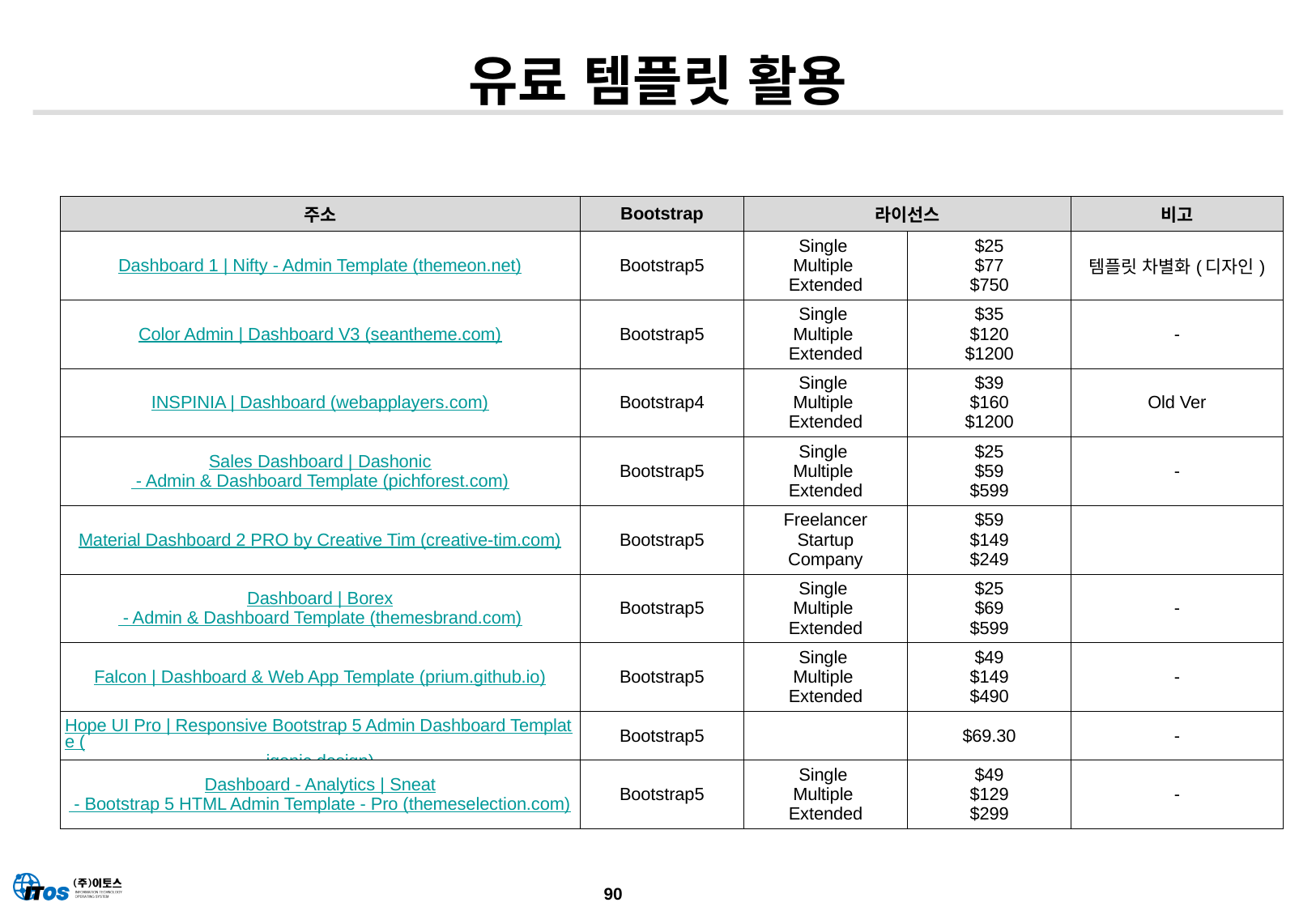

# 유료 템플릿 활용
| 주소 | Bootstrap | 라이선스 |  | 비고 |
| --- | --- | --- | --- | --- |
| Dashboard 1 | Nifty - Admin Template (themeon.net) | Bootstrap5 | Single Multiple Extended | $25 $77 $750 | 템플릿 차별화(디자인) |
| Color Admin | Dashboard V3 (seantheme.com) | Bootstrap5 | Single Multiple Extended | $35 $120 $1200 | - |
| INSPINIA | Dashboard (webapplayers.com) | Bootstrap4 | Single Multiple Extended | $39 $160 $1200 | Old Ver |
| Sales Dashboard | Dashonic - Admin & Dashboard Template (pichforest.com) | Bootstrap5 | Single Multiple Extended | $25 $59 $599 | - |
| Material Dashboard 2 PRO by Creative Tim (creative-tim.com) | Bootstrap5 | Freelancer Startup Company | $59 $149 $249 |  |
| Dashboard | Borex - Admin & Dashboard Template (themesbrand.com) | Bootstrap5 | Single Multiple Extended | $25 $69 $599 | - |
| Falcon | Dashboard & Web App Template (prium.github.io) | Bootstrap5 | Single Multiple Extended | $49 $149 $490 | - |
| Hope UI Pro | Responsive Bootstrap 5 Admin Dashboard Template (iqonic.design) | Bootstrap5 |  | $69.30 | - |
| Dashboard - Analytics | Sneat - Bootstrap 5 HTML Admin Template - Pro (themeselection.com) | Bootstrap5 | Single Multiple Extended | $49 $129 $299 | - |